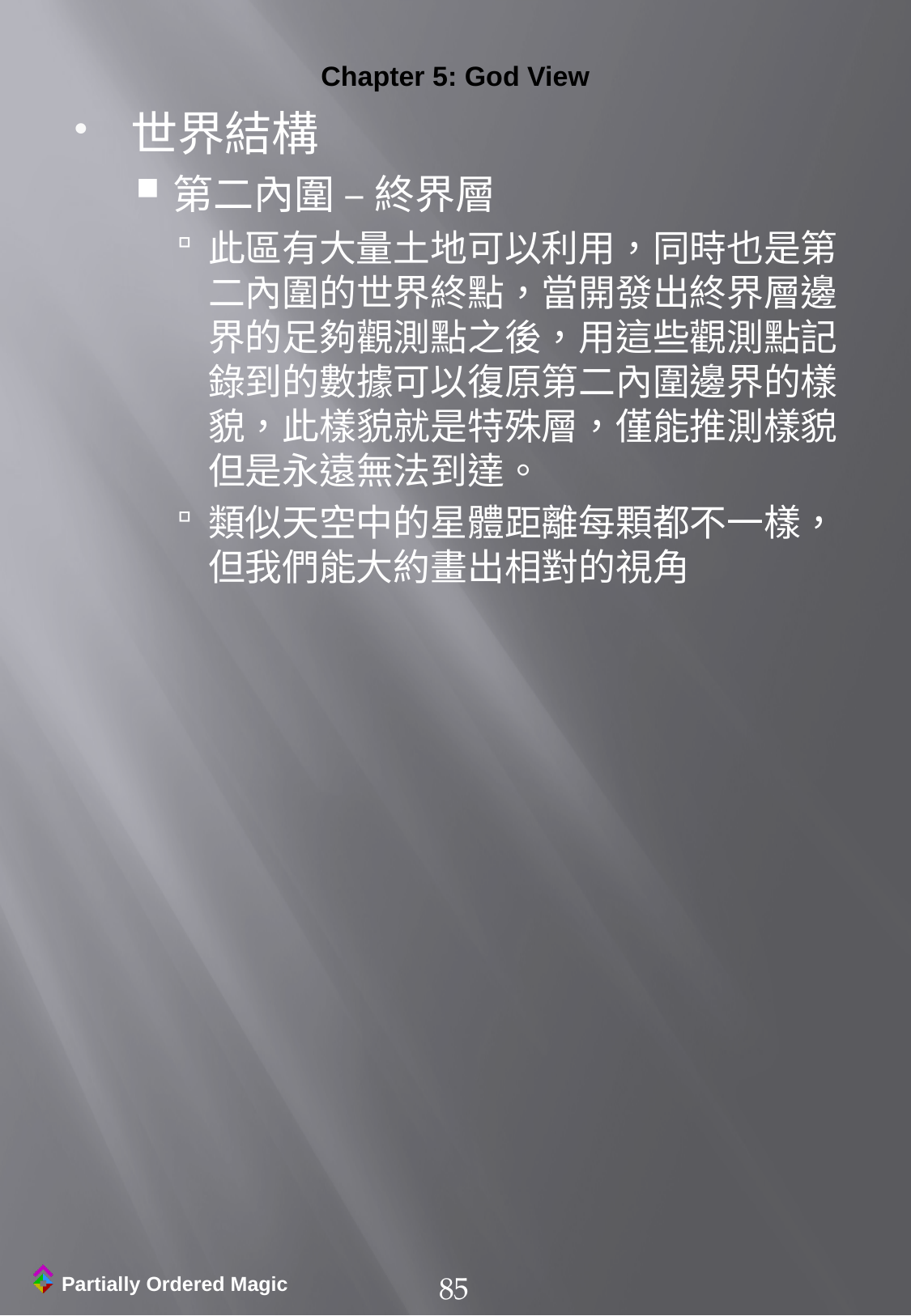

# Chapter 5: God View
世界結構
第二內圍 – 終界層
此區有大量土地可以利用，同時也是第二內圍的世界終點，當開發出終界層邊界的足夠觀測點之後，用這些觀測點記錄到的數據可以復原第二內圍邊界的樣貌，此樣貌就是特殊層，僅能推測樣貌但是永遠無法到達。
類似天空中的星體距離每顆都不一樣，但我們能大約畫出相對的視角